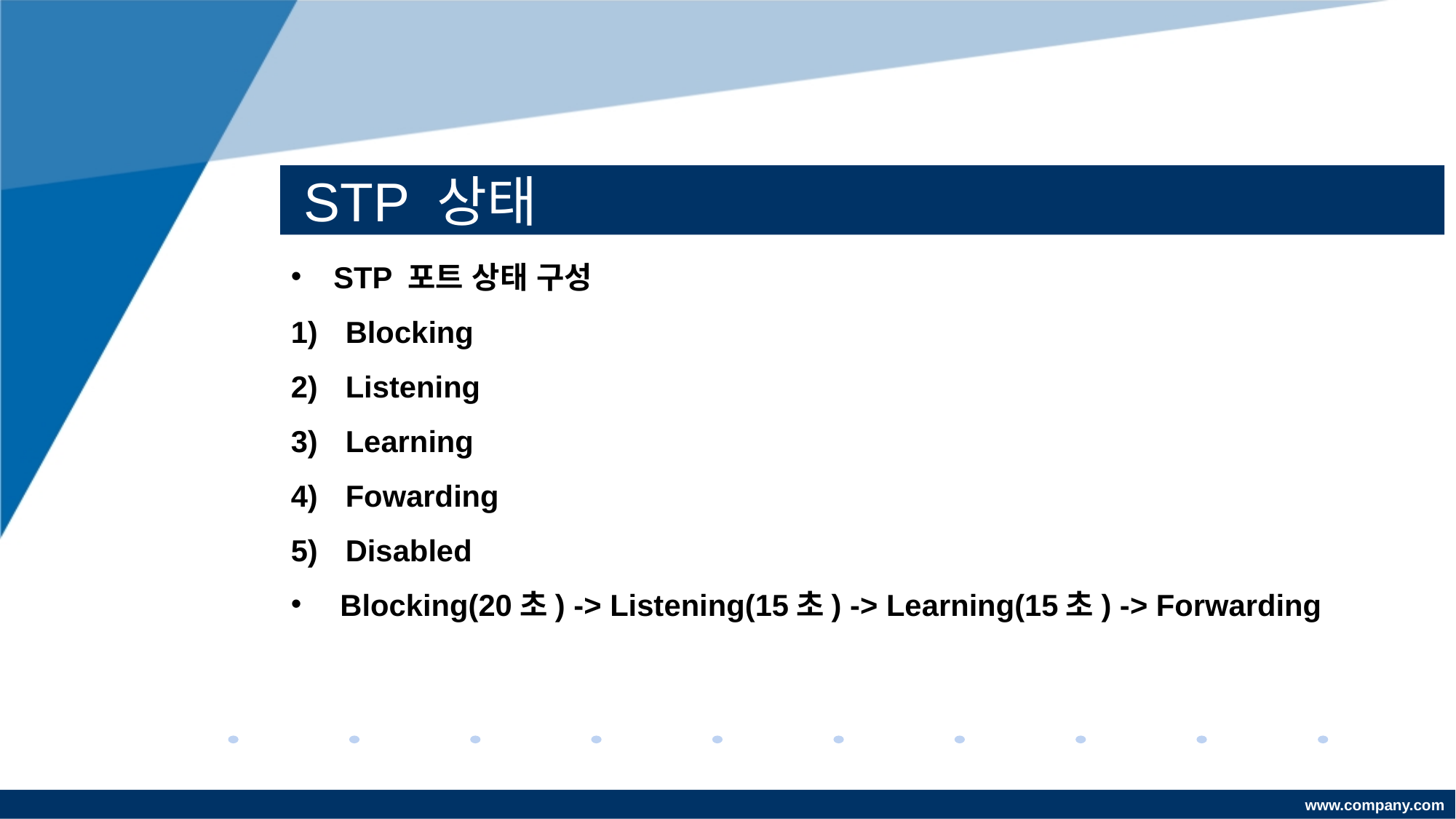

# STP 상태
  STP 포트 상태 구성
Blocking
Listening
Learning
Fowarding
Disabled
 Blocking(20초) -> Listening(15초) -> Learning(15초) -> Forwarding